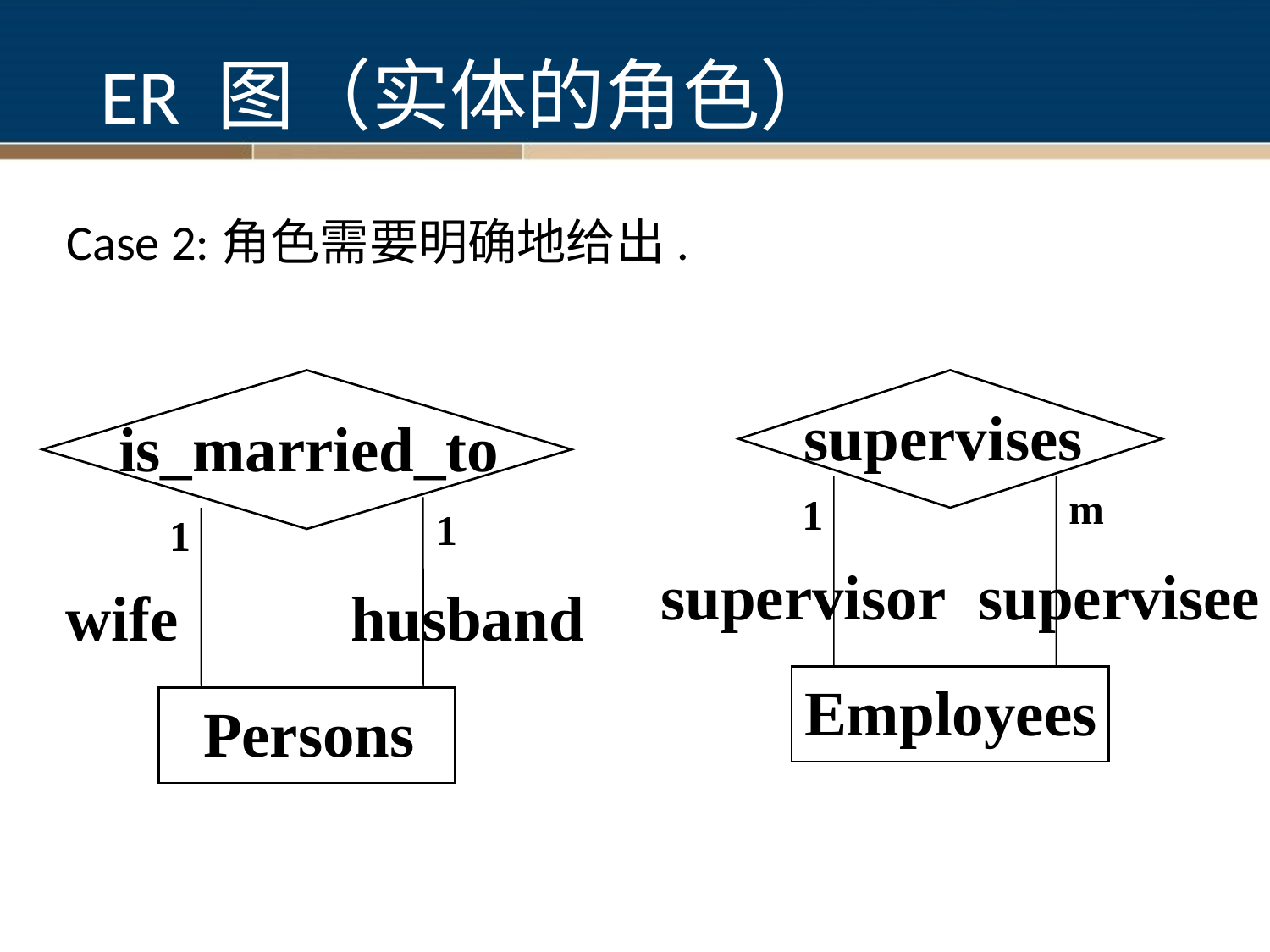

# ER 图（实体的角色）
 Case 2:角色需要明确地给出.

supervises
is_married_to

m
1

1
1

supervisor
supervisee
wife
husband
Employees

Persons